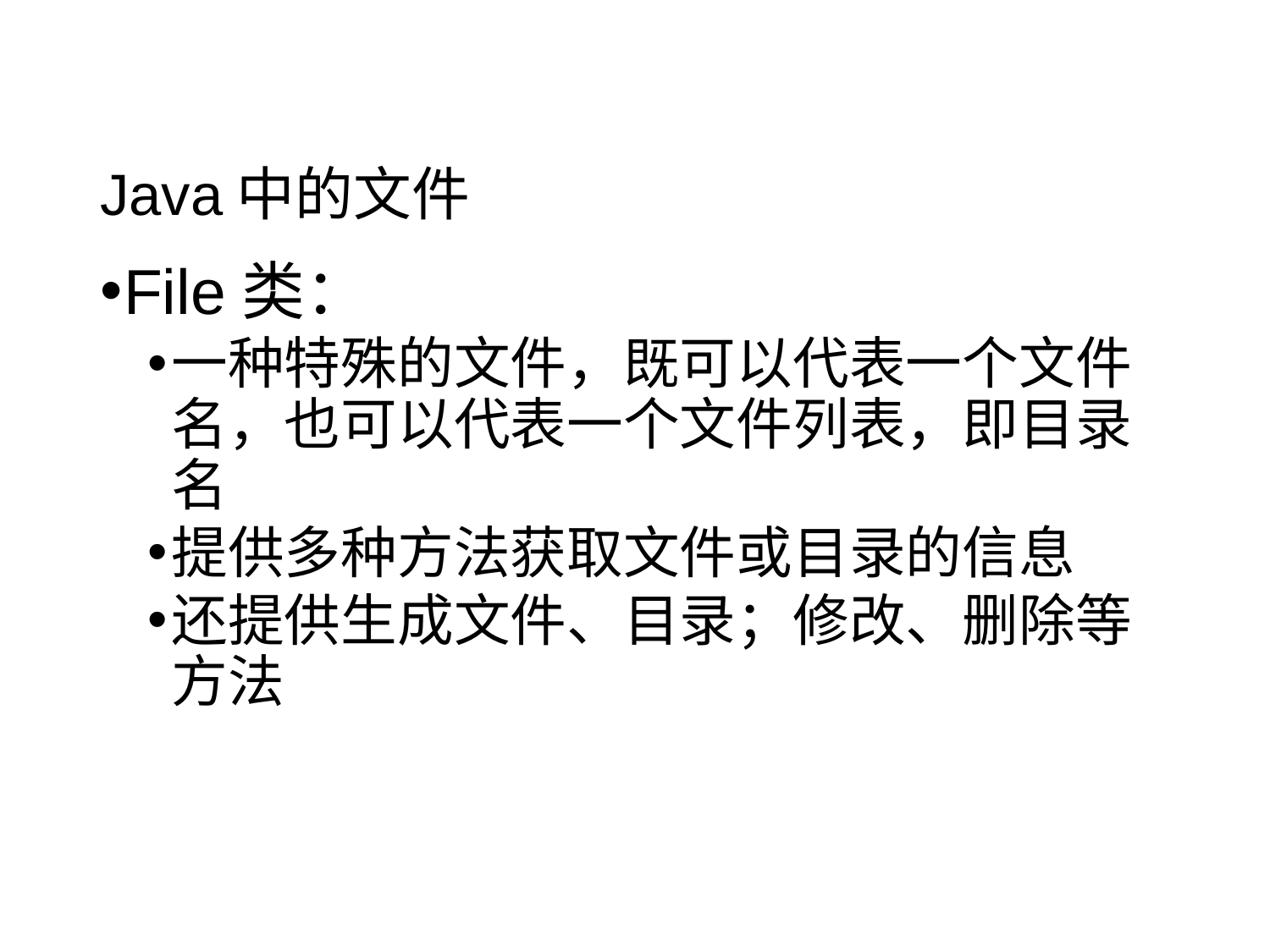

# Java中的文件
File类：
一种特殊的文件，既可以代表一个文件名，也可以代表一个文件列表，即目录名
提供多种方法获取文件或目录的信息
还提供生成文件、目录；修改、删除等方法